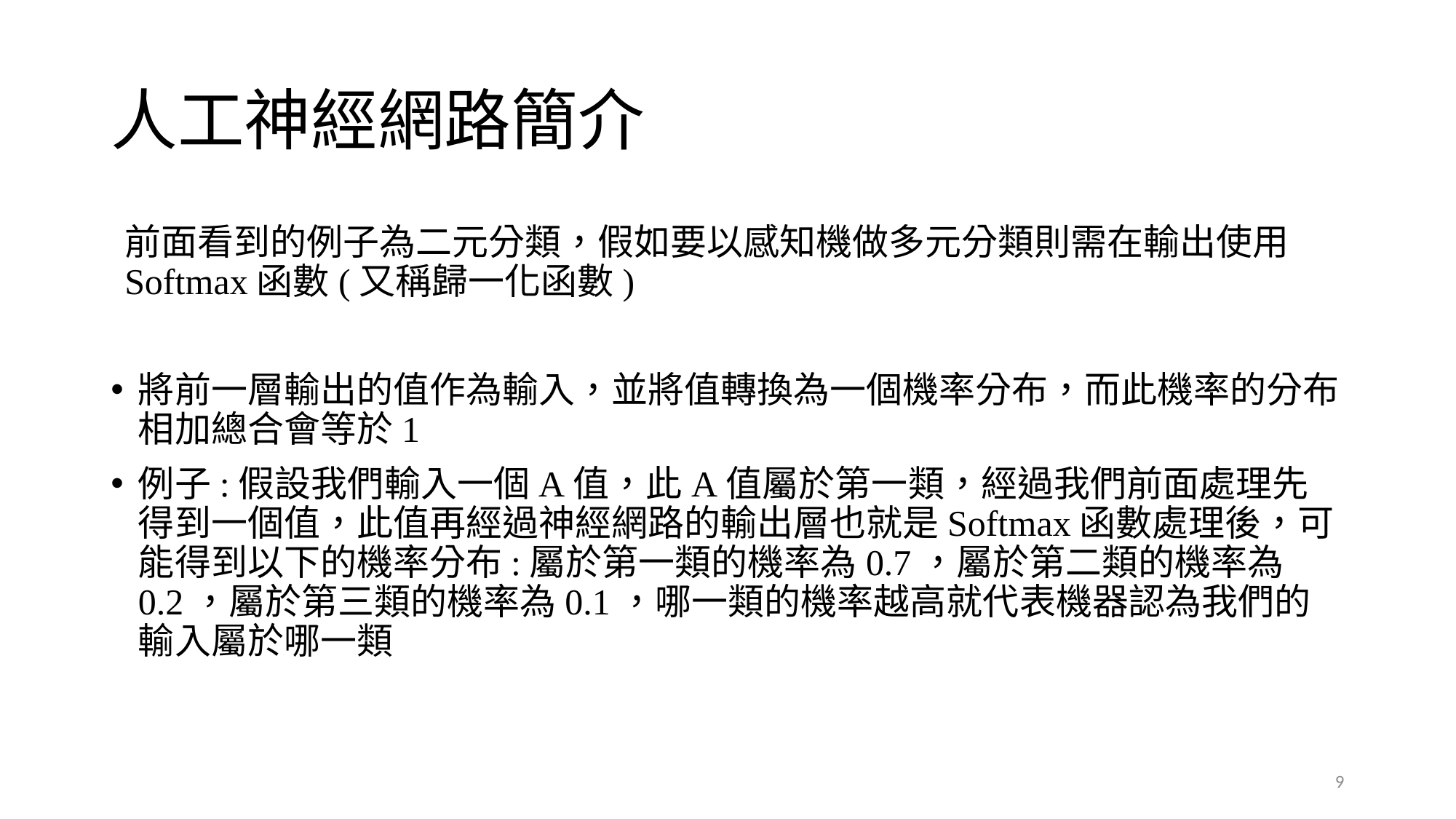

# 人工神經網路簡介
前面看到的例子為二元分類，假如要以感知機做多元分類則需在輸出使用Softmax函數(又稱歸一化函數)

將前一層輸出的值作為輸入，並將值轉換為一個機率分布，而此機率的分布相加總合會等於1
例子:假設我們輸入一個A值，此A值屬於第一類，經過我們前面處理先得到一個值，此值再經過神經網路的輸出層也就是Softmax函數處理後，可能得到以下的機率分布:屬於第一類的機率為0.7，屬於第二類的機率為0.2，屬於第三類的機率為0.1，哪一類的機率越高就代表機器認為我們的輸入屬於哪一類

9